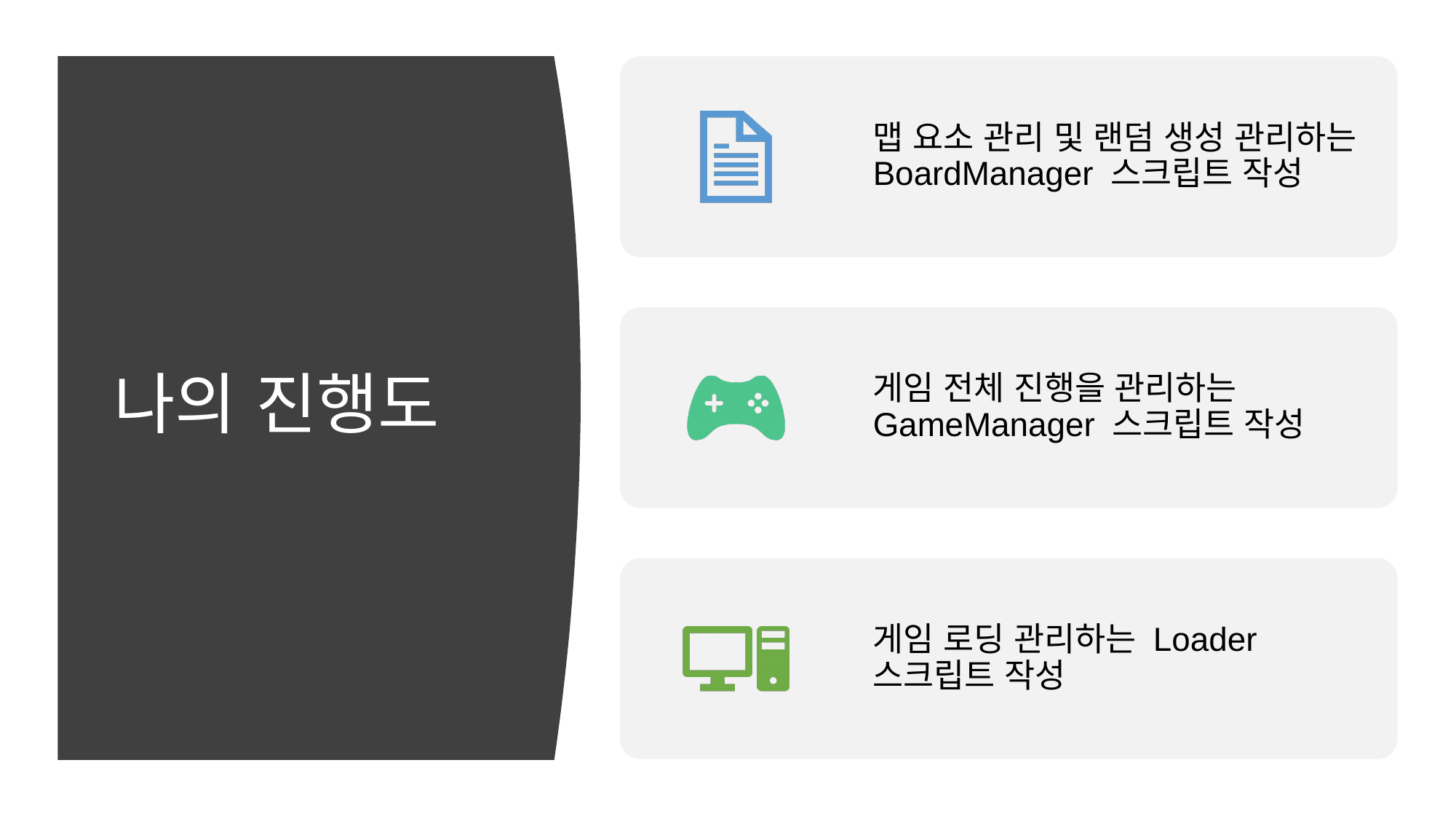

맵 요소 관리 및 랜덤 생성 관리하는 BoardManager 스크립트 작성
게임 전체 진행을 관리하는 GameManager 스크립트 작성
게임 로딩 관리하는 Loader 스크립트 작성

# 나의 진행도